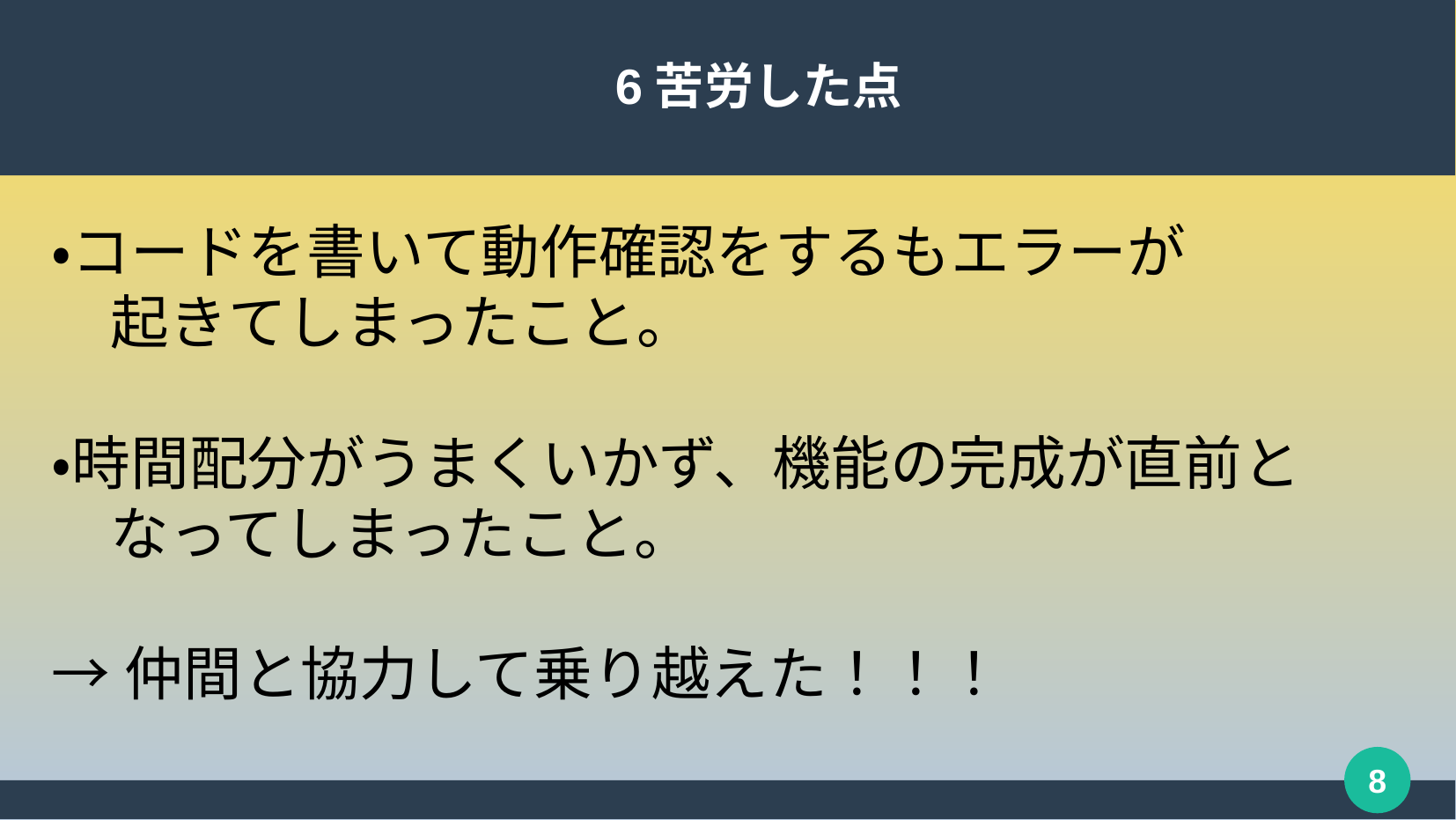

# 6苦労した点
・コードを書いて動作確認をするもエラーが
　起きてしまったこと。

・時間配分がうまくいかず、機能の完成が直前と
　なってしまったこと。

→仲間と協力して乗り越えた！！！